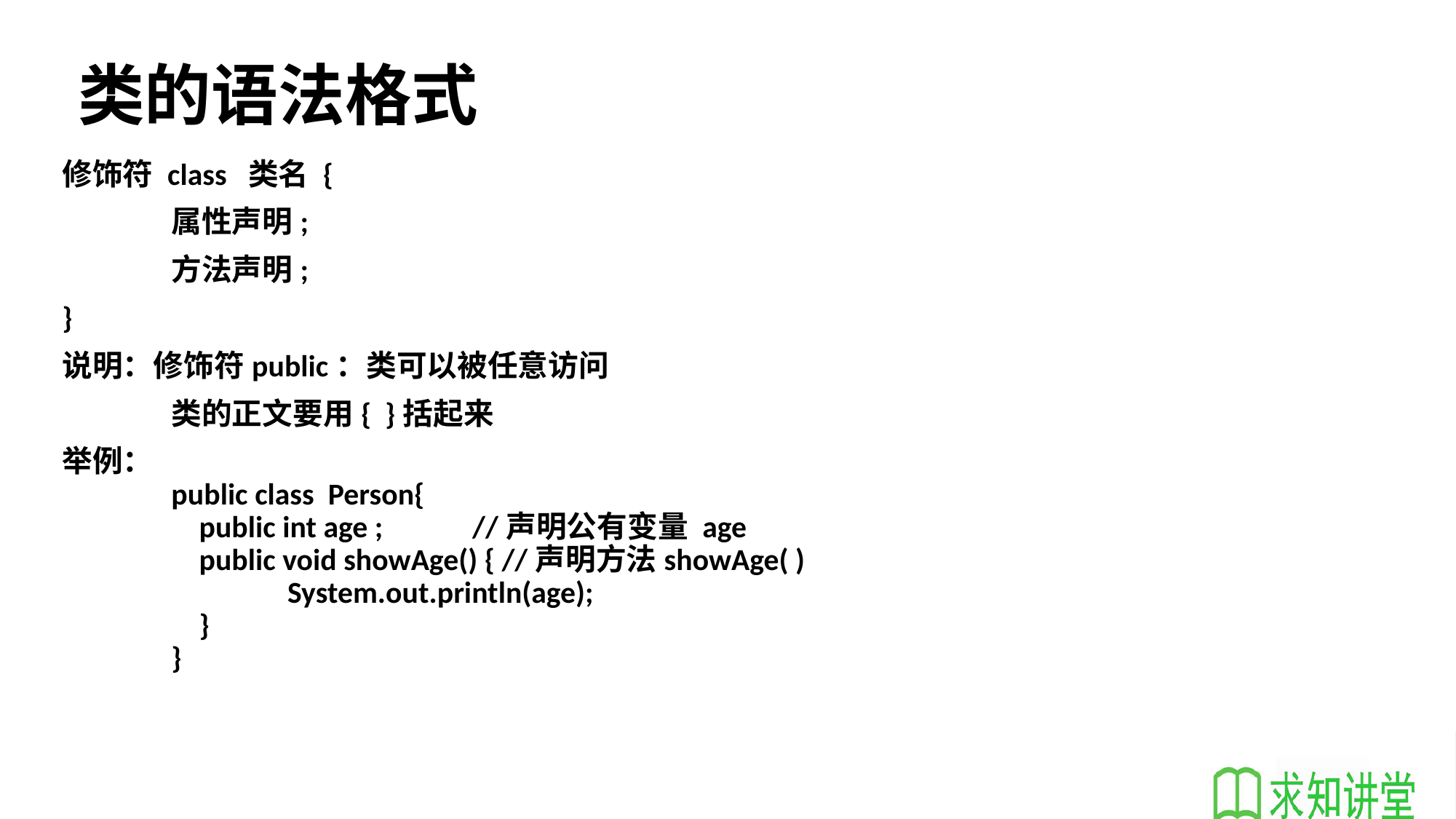

# 类的语法格式
修饰符 class  类名 {
	属性声明;
	方法声明;
}
说明：修饰符public：类可以被任意访问
	类的正文要用{  }括起来
举例：
	public class  Person{
    public int age ;	            //声明公有变量 age
    public void showAge() { //声明方法showAge( )
	 System.out.println(age);
    }
}